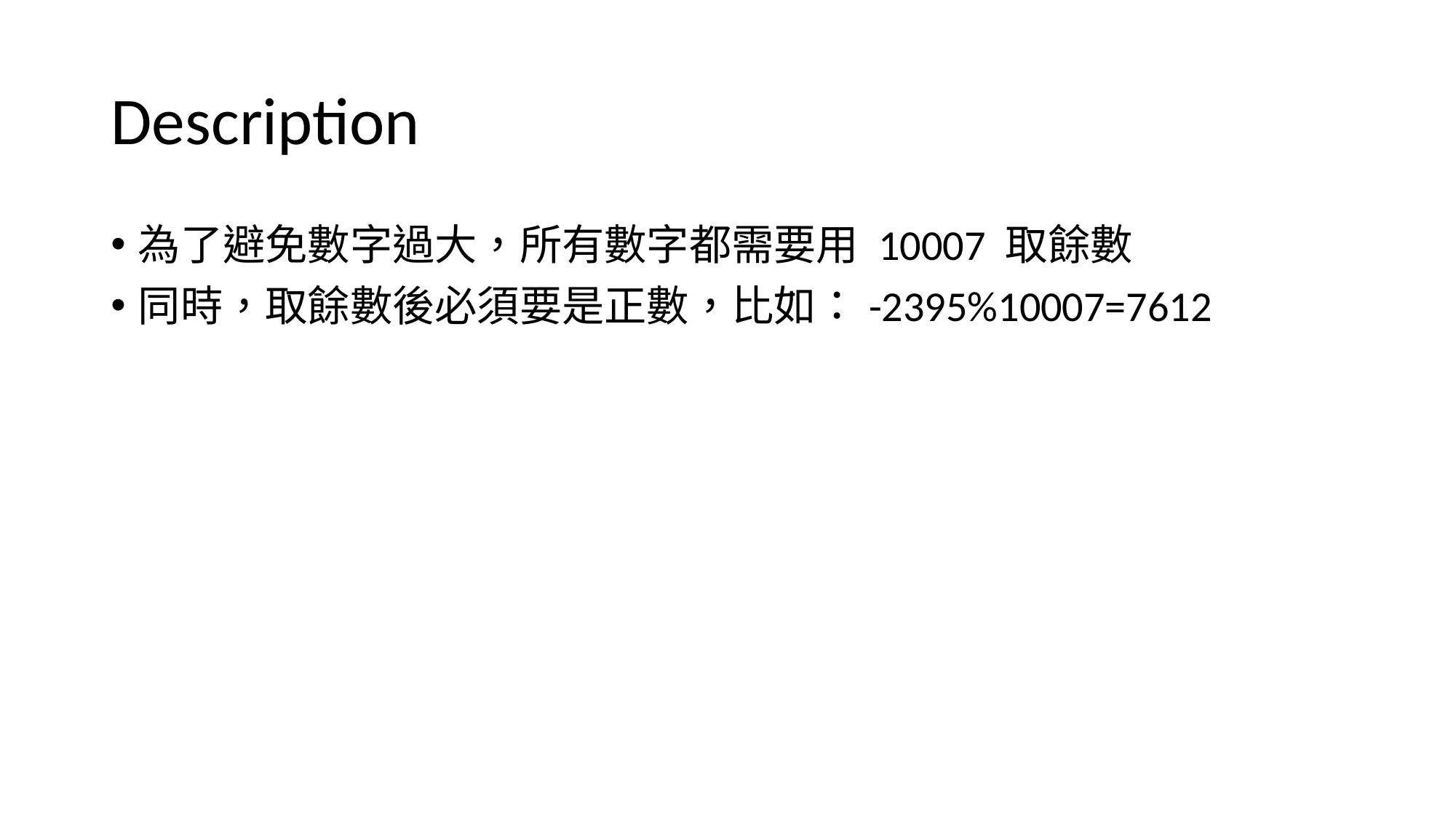

# Description
為了避免數字過大，所有數字都需要用 10007 取餘數
同時，取餘數後必須要是正數，比如：-2395%10007=7612